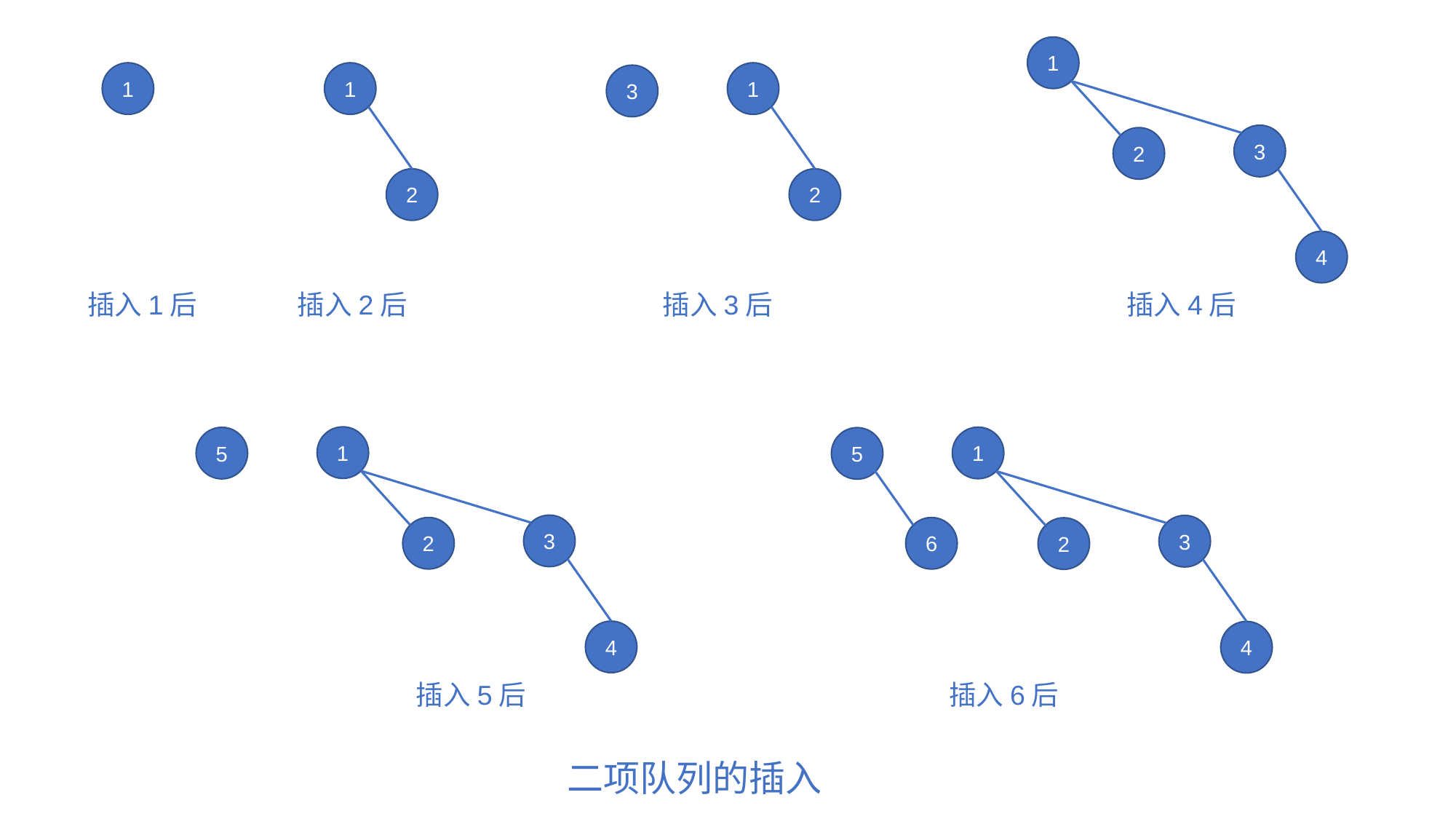

1
1
1
1
3
3
2
2
2
4
插入2后
插入3后
插入4后
插入1后
1
1
5
5
3
3
2
6
2
4
4
插入5后
插入6后
二项队列的插入